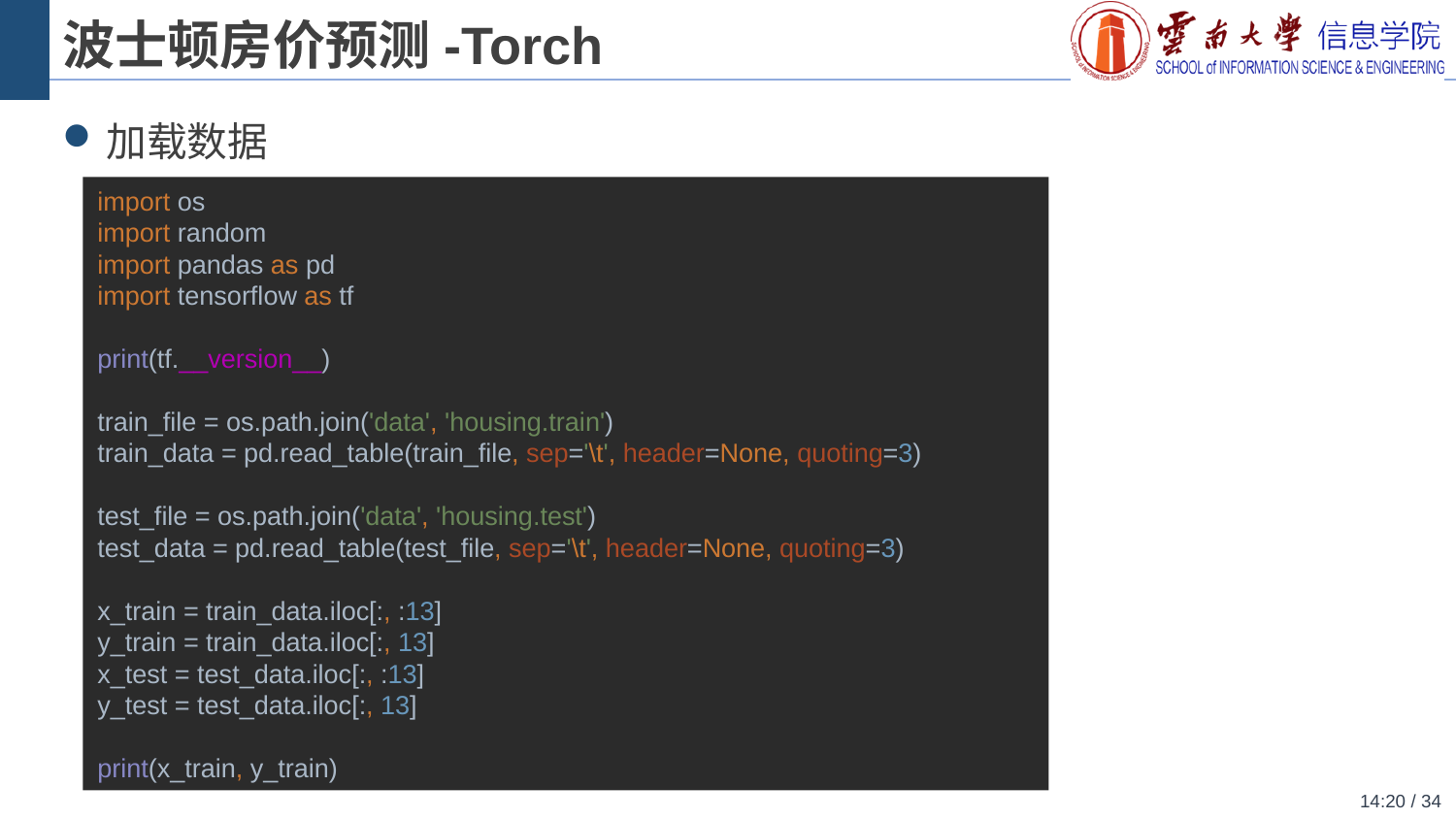

# 波士顿房价预测-Torch
加载数据
import os
import random
import pandas as pd
import tensorflow as tf
print(tf.__version__)
train_file = os.path.join('data', 'housing.train')
train_data = pd.read_table(train_file, sep='\t', header=None, quoting=3)
test_file = os.path.join('data', 'housing.test')
test_data = pd.read_table(test_file, sep='\t', header=None, quoting=3)
x_train = train_data.iloc[:, :13]
y_train = train_data.iloc[:, 13]
x_test = test_data.iloc[:, :13]
y_test = test_data.iloc[:, 13]
print(x_train, y_train)